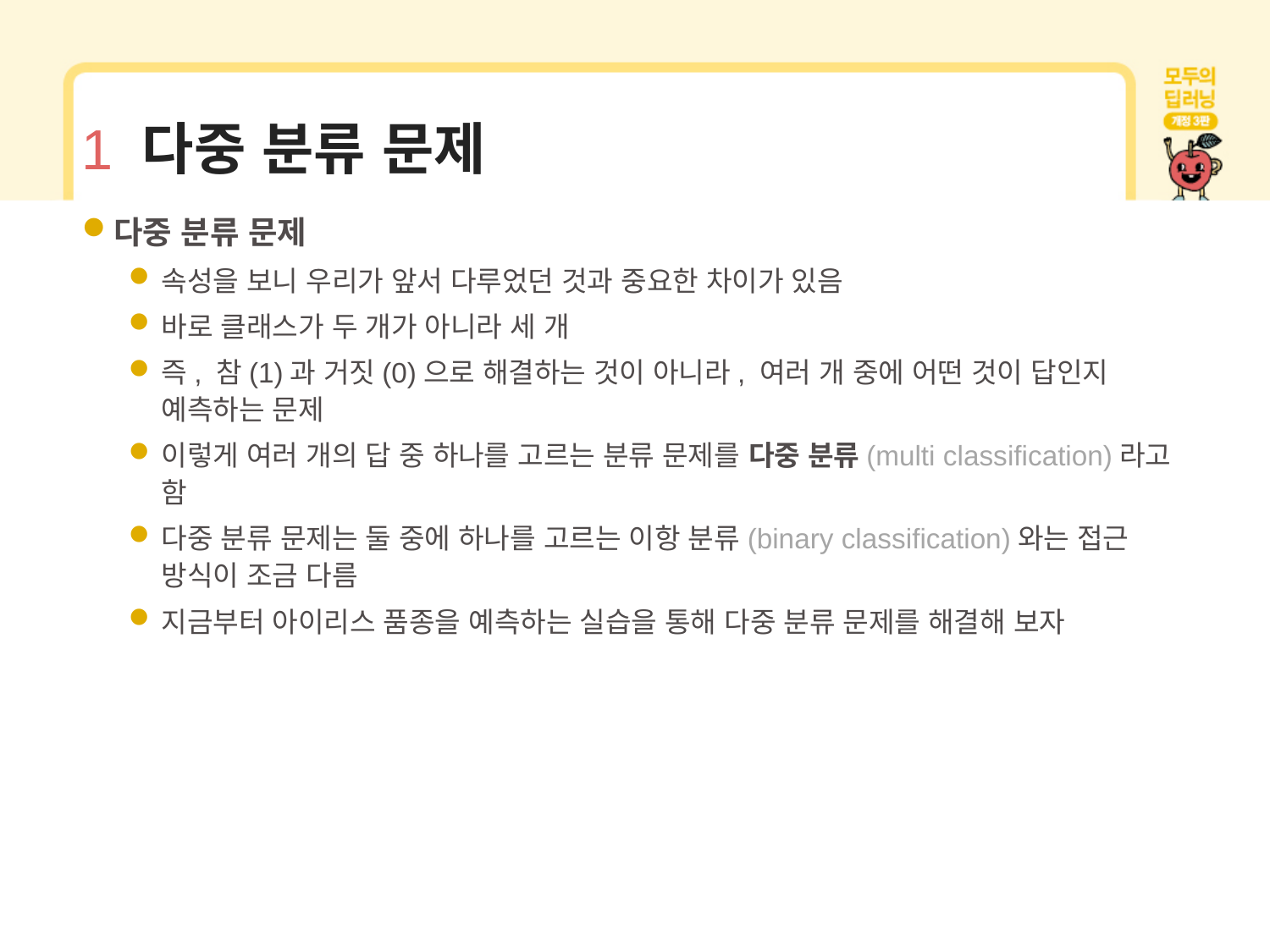

# 1 다중 분류 문제
다중 분류 문제
속성을 보니 우리가 앞서 다루었던 것과 중요한 차이가 있음
바로 클래스가 두 개가 아니라 세 개
즉, 참(1)과 거짓(0)으로 해결하는 것이 아니라, 여러 개 중에 어떤 것이 답인지 예측하는 문제
이렇게 여러 개의 답 중 하나를 고르는 분류 문제를 다중 분류(multi classification)라고 함
다중 분류 문제는 둘 중에 하나를 고르는 이항 분류(binary classification)와는 접근 방식이 조금 다름
지금부터 아이리스 품종을 예측하는 실습을 통해 다중 분류 문제를 해결해 보자